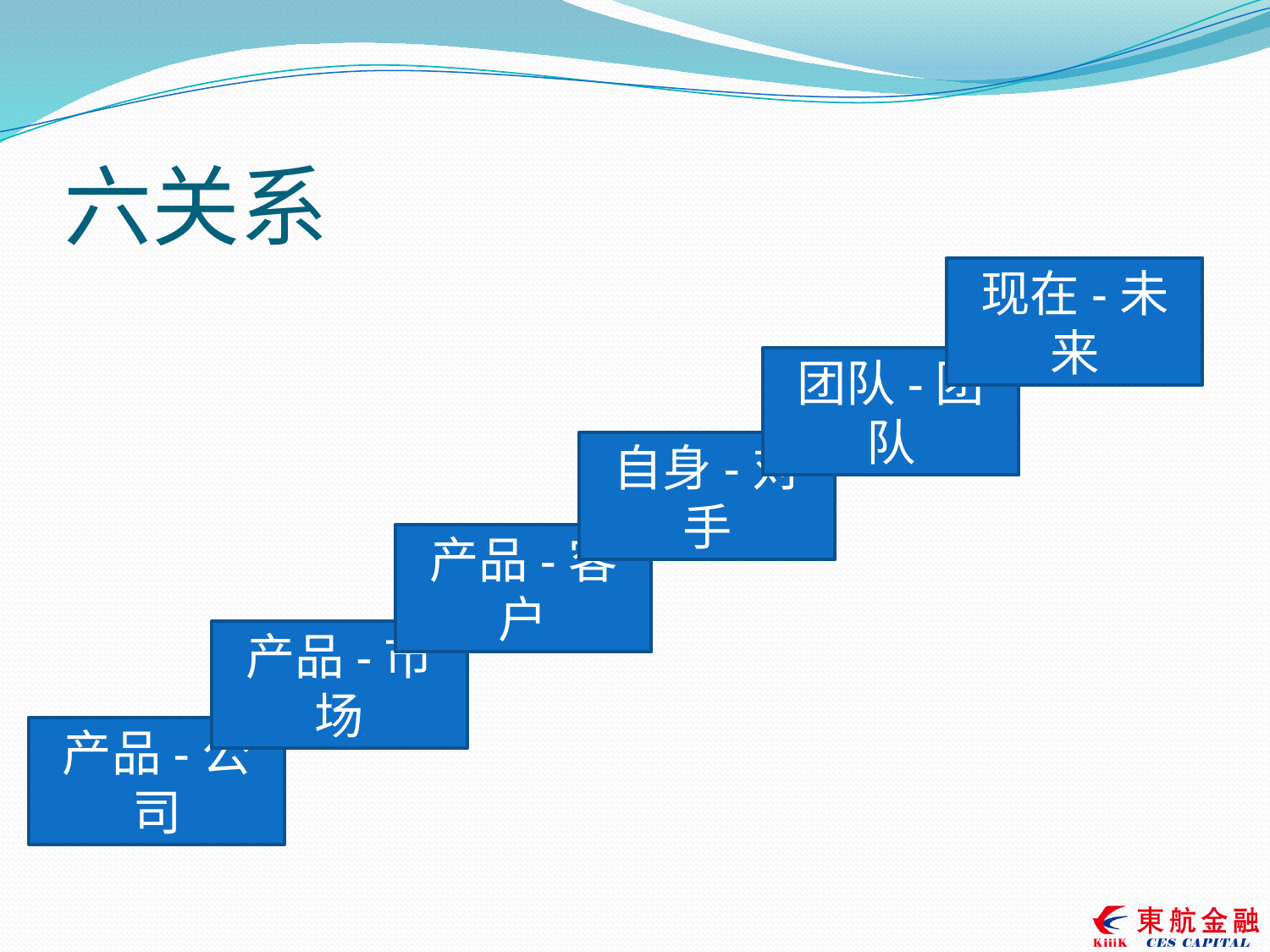

# 六关系
现在-未来
团队-团队
自身-对手
产品-客户
产品-市场
产品-公司